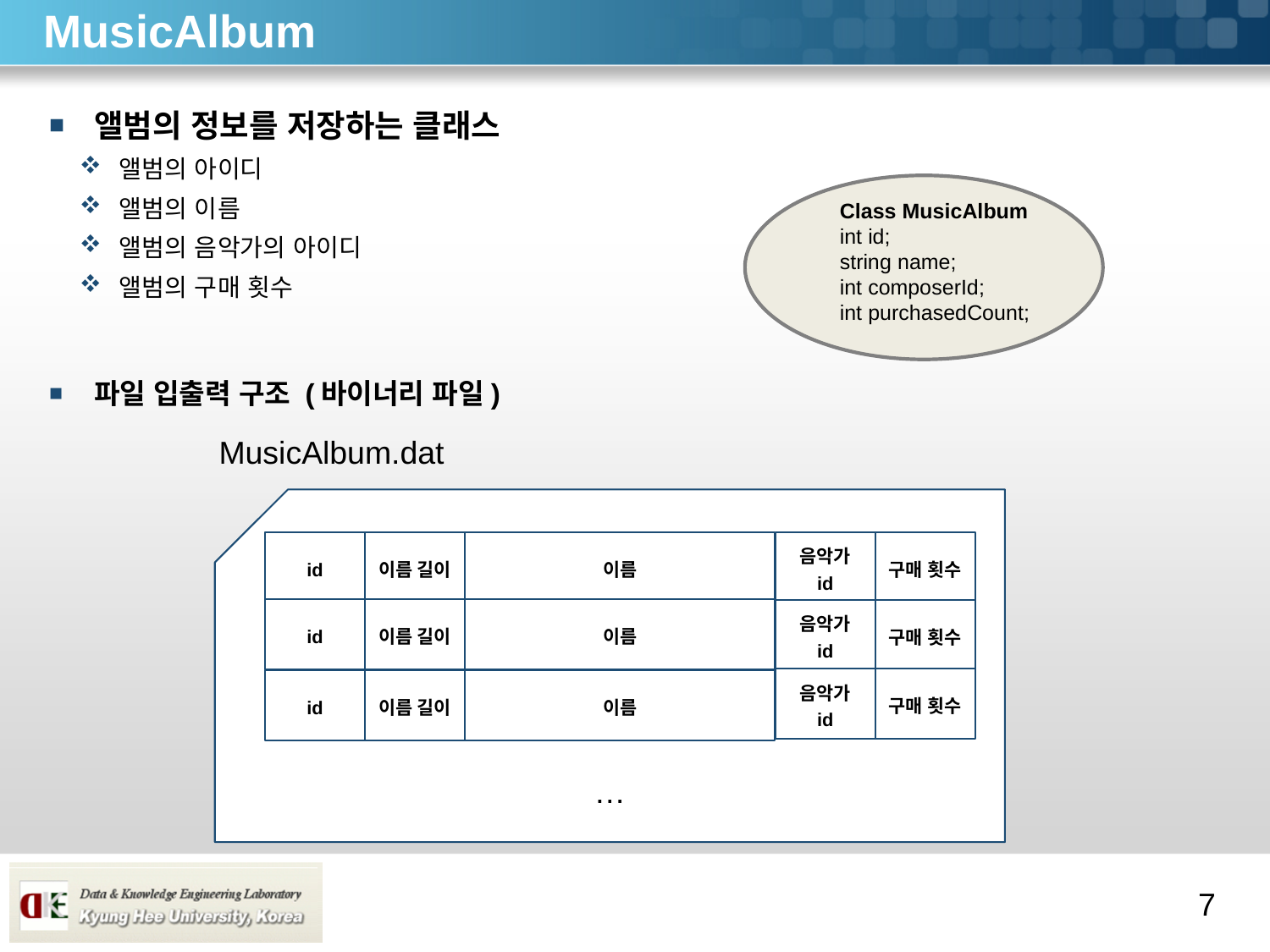

# MusicAlbum
앨범의 정보를 저장하는 클래스
앨범의 아이디
앨범의 이름
앨범의 음악가의 아이디
앨범의 구매 횟수

파일 입출력 구조 (바이너리 파일)

Class MusicAlbum
int id;
string name;
int composerId;
int purchasedCount;

MusicAlbum.dat

id
이름 길이
이름
음악가 id
구매 횟수
id
이름 길이
이름
음악가 id
구매 횟수
음악가 id
구매 횟수
id
이름 길이
이름
…